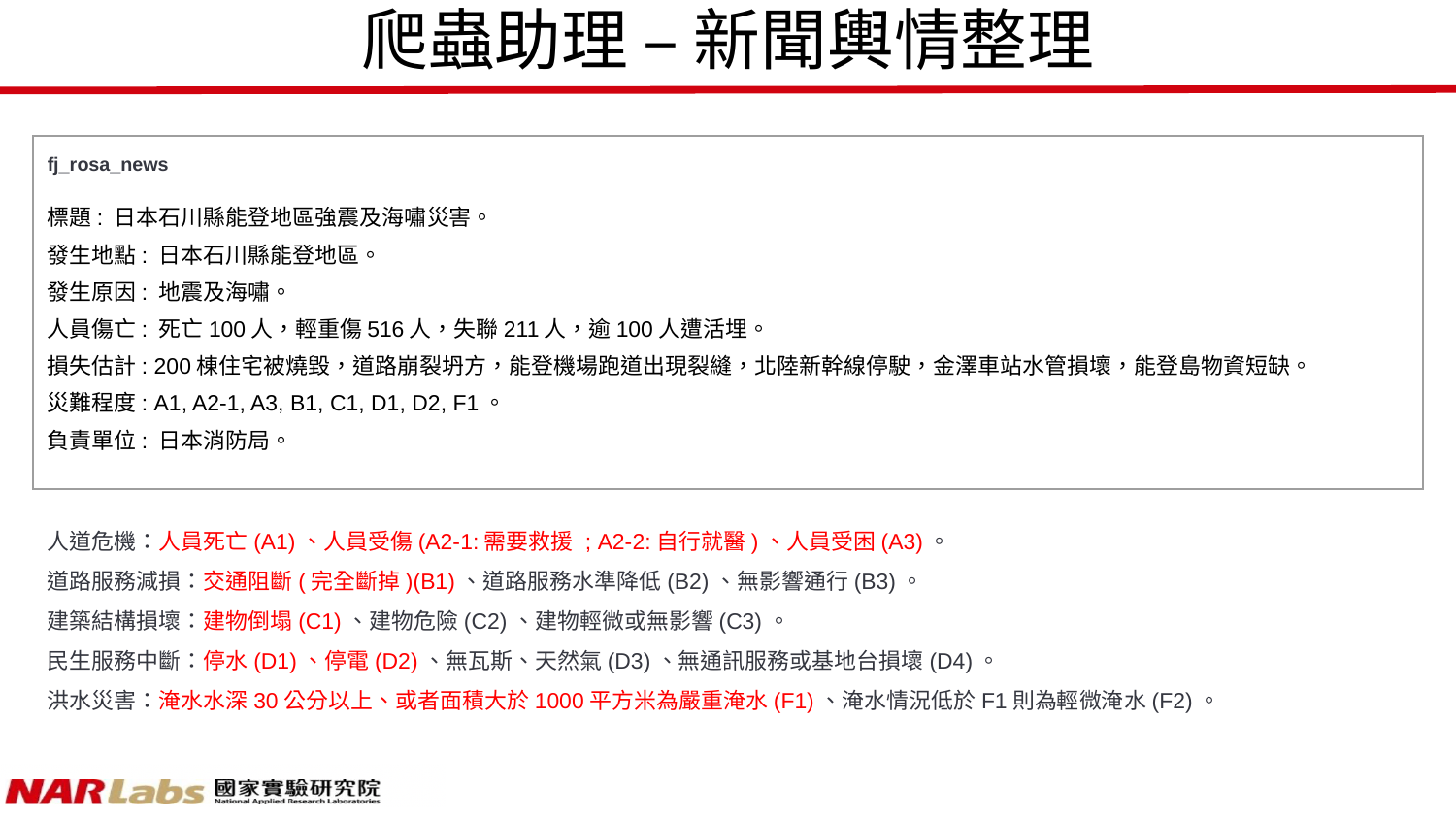

爬蟲助理 – 新聞輿情整理
| fj\_rosa\_news 標題: 日本石川縣能登地區強震及海嘯災害。 發生地點: 日本石川縣能登地區。 發生原因: 地震及海嘯。 人員傷亡: 死亡100人，輕重傷516人，失聯211人，逾100人遭活埋。 損失估計: 200棟住宅被燒毀，道路崩裂坍方，能登機場跑道出現裂縫，北陸新幹線停駛，金澤車站水管損壞，能登島物資短缺。 災難程度: A1, A2-1, A3, B1, C1, D1, D2, F1。 負責單位: 日本消防局。 |
| --- |
人道危機：人員死亡(A1)、人員受傷(A2-1:需要救援 ; A2-2:自行就醫)、人員受困(A3)。
道路服務減損：交通阻斷(完全斷掉)(B1)、道路服務水準降低(B2)、無影響通行(B3)。
建築結構損壞：建物倒塌(C1)、建物危險(C2)、建物輕微或無影響(C3)。
民生服務中斷：停水(D1)、停電(D2)、無瓦斯、天然氣(D3)、無通訊服務或基地台損壞(D4)。
洪水災害：淹水水深30公分以上、或者面積大於1000平方米為嚴重淹水(F1)、淹水情況低於F1則為輕微淹水(F2)。